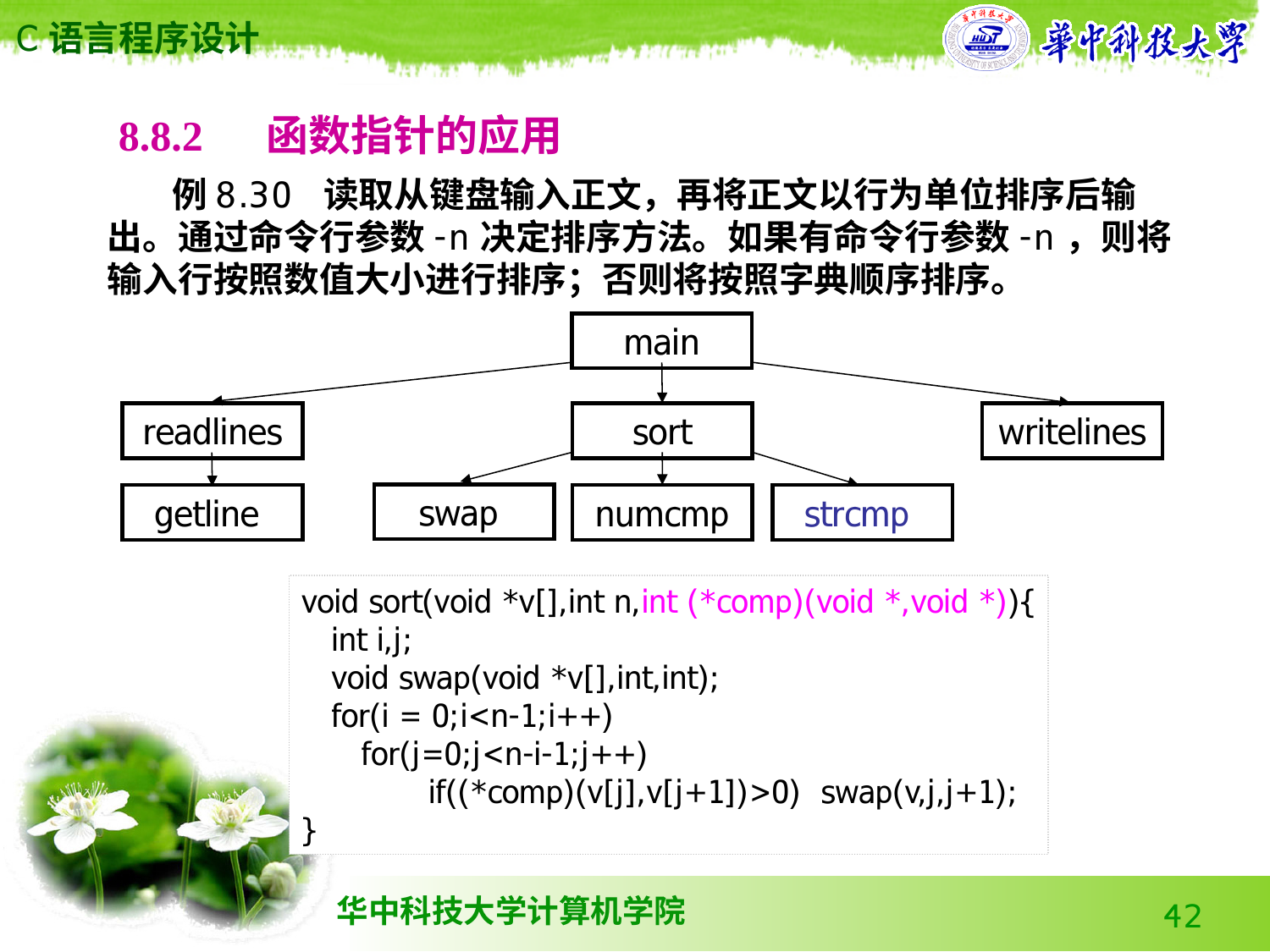

8.8.2 　函数指针的应用
       例8.30  读取从键盘输入正文，再将正文以行为单位排序后输出。通过命令行参数-n决定排序方法。如果有命令行参数-n，则将输入行按照数值大小进行排序；否则将按照字典顺序排序。
main

readlines
sort
writelines

swap
getline
numcmp
strcmp
void sort(void *v[],int n,int (*comp)(void *,void *)){
   int i,j;
   void swap(void *v[],int,int);
   for(i = 0;i<n-1;i++)
      for(j=0;j<n-i-1;j++)
	if((*comp)(v[j],v[j+1])>0)  swap(v,j,j+1);
}
42